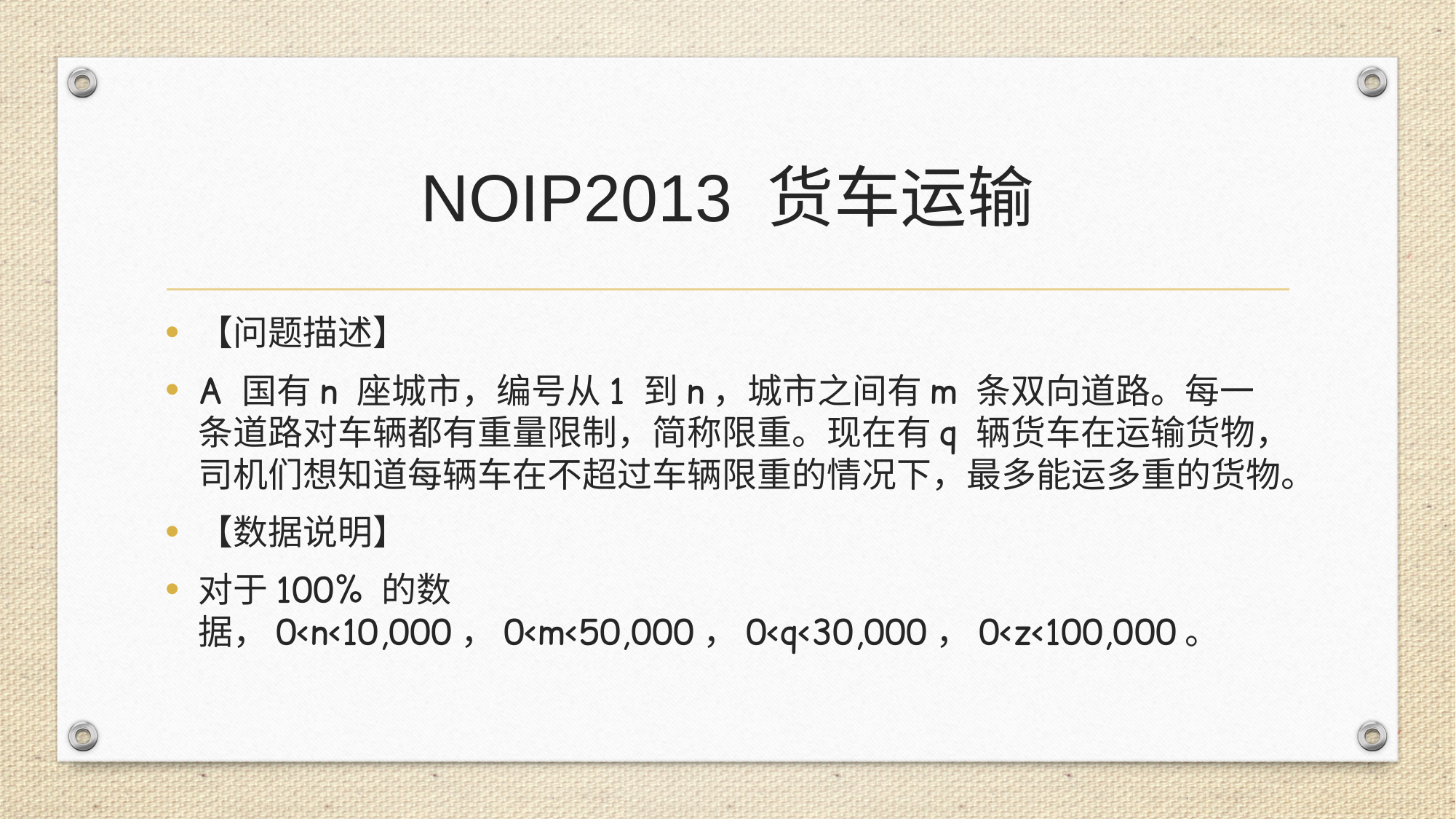

# NOIP2013 货车运输
【问题描述】
A 国有n 座城市，编号从1 到n，城市之间有m 条双向道路。每一条道路对车辆都有重量限制，简称限重。现在有q 辆货车在运输货物，司机们想知道每辆车在不超过车辆限重的情况下，最多能运多重的货物。
【数据说明】
对于100% 的数据，0<n<10,000，0<m<50,000，0<q<30,000，0<z<100,000。